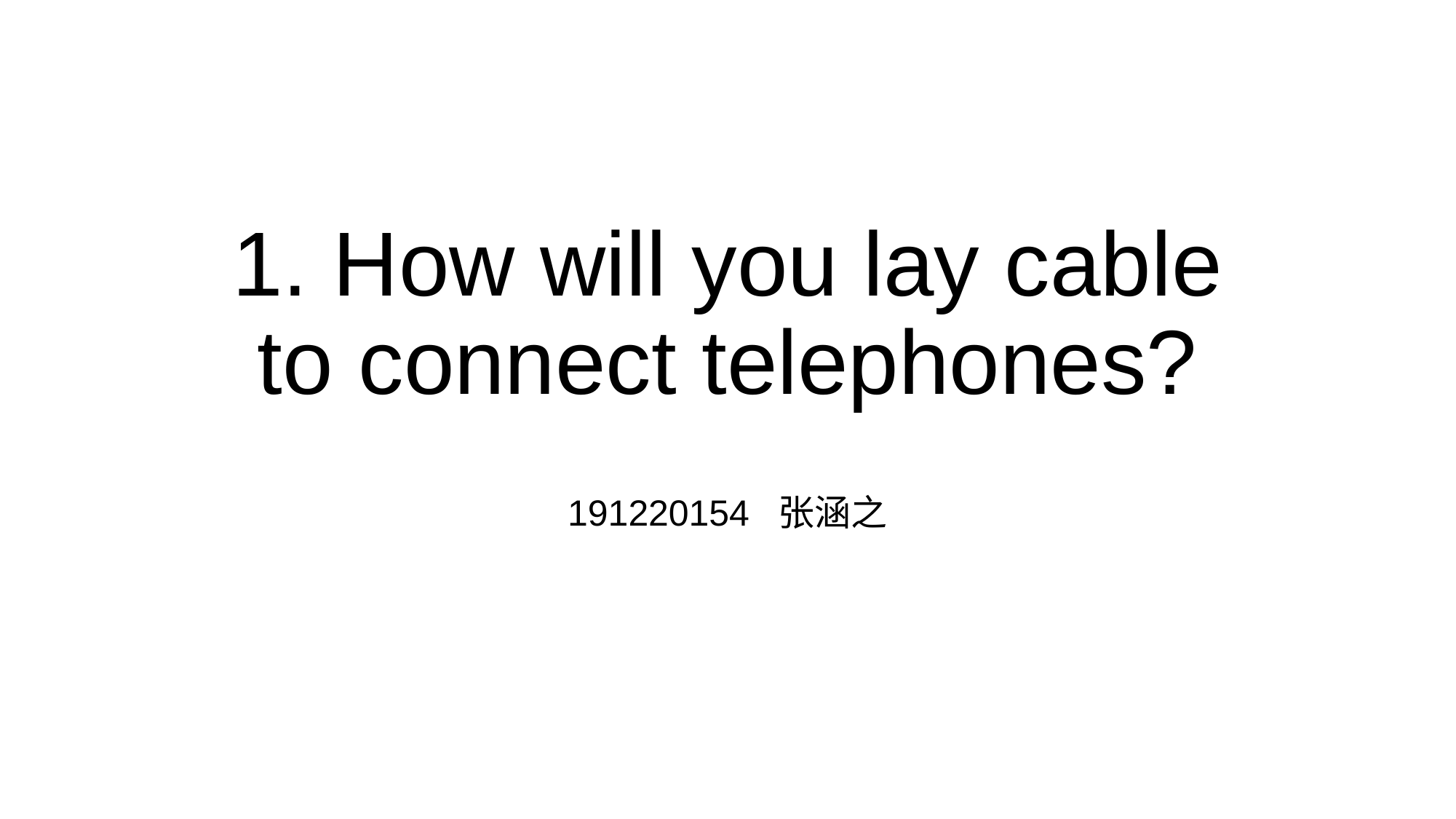

# 1. How will you lay cable to connect telephones?

191220154  张涵之